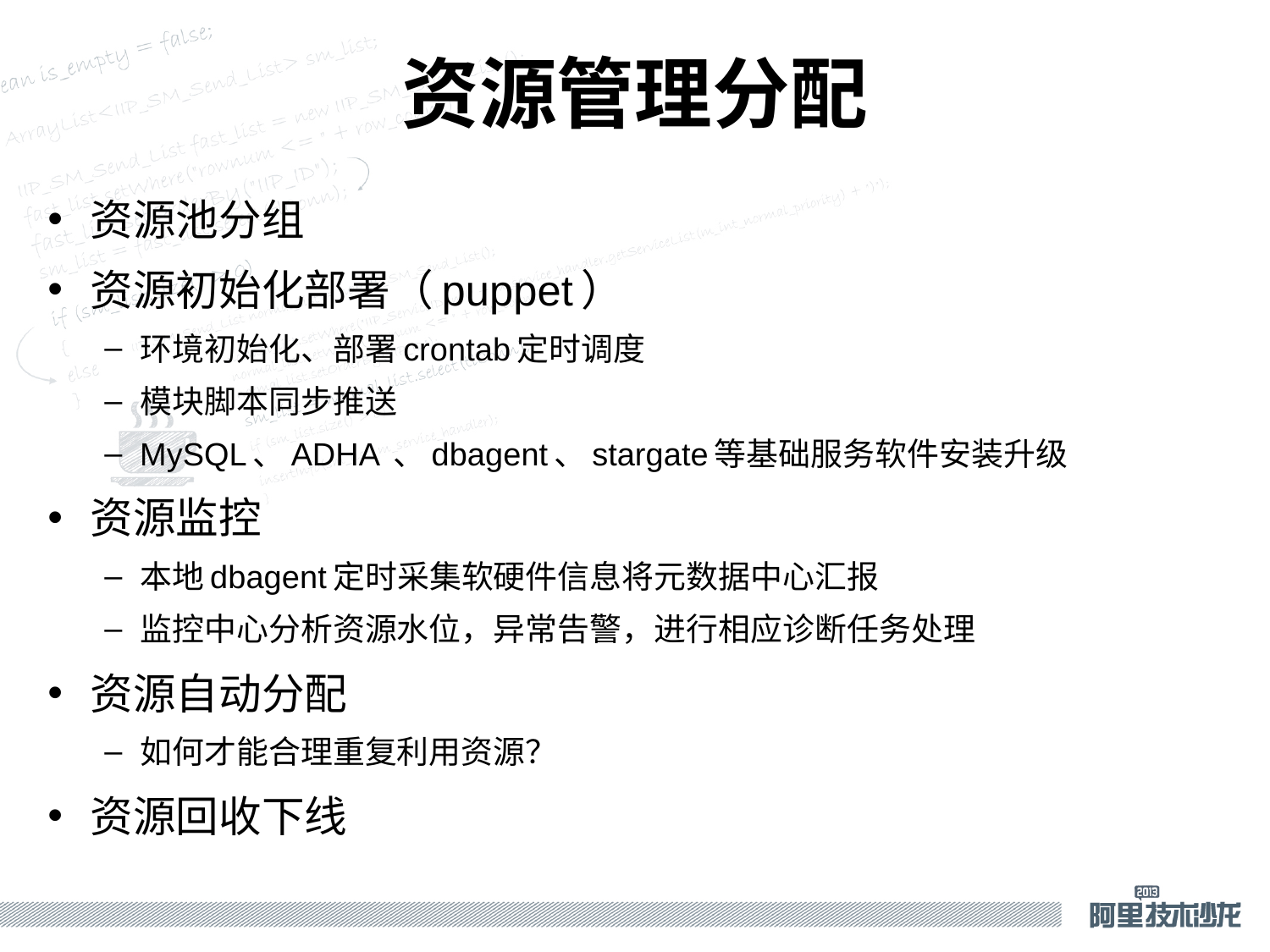

资源管理分配
资源池分组
资源初始化部署（puppet）
环境初始化、部署crontab定时调度
模块脚本同步推送
MySQL、ADHA 、dbagent、stargate等基础服务软件安装升级
资源监控
本地dbagent定时采集软硬件信息将元数据中心汇报
监控中心分析资源水位，异常告警，进行相应诊断任务处理
资源自动分配
如何才能合理重复利用资源？
资源回收下线